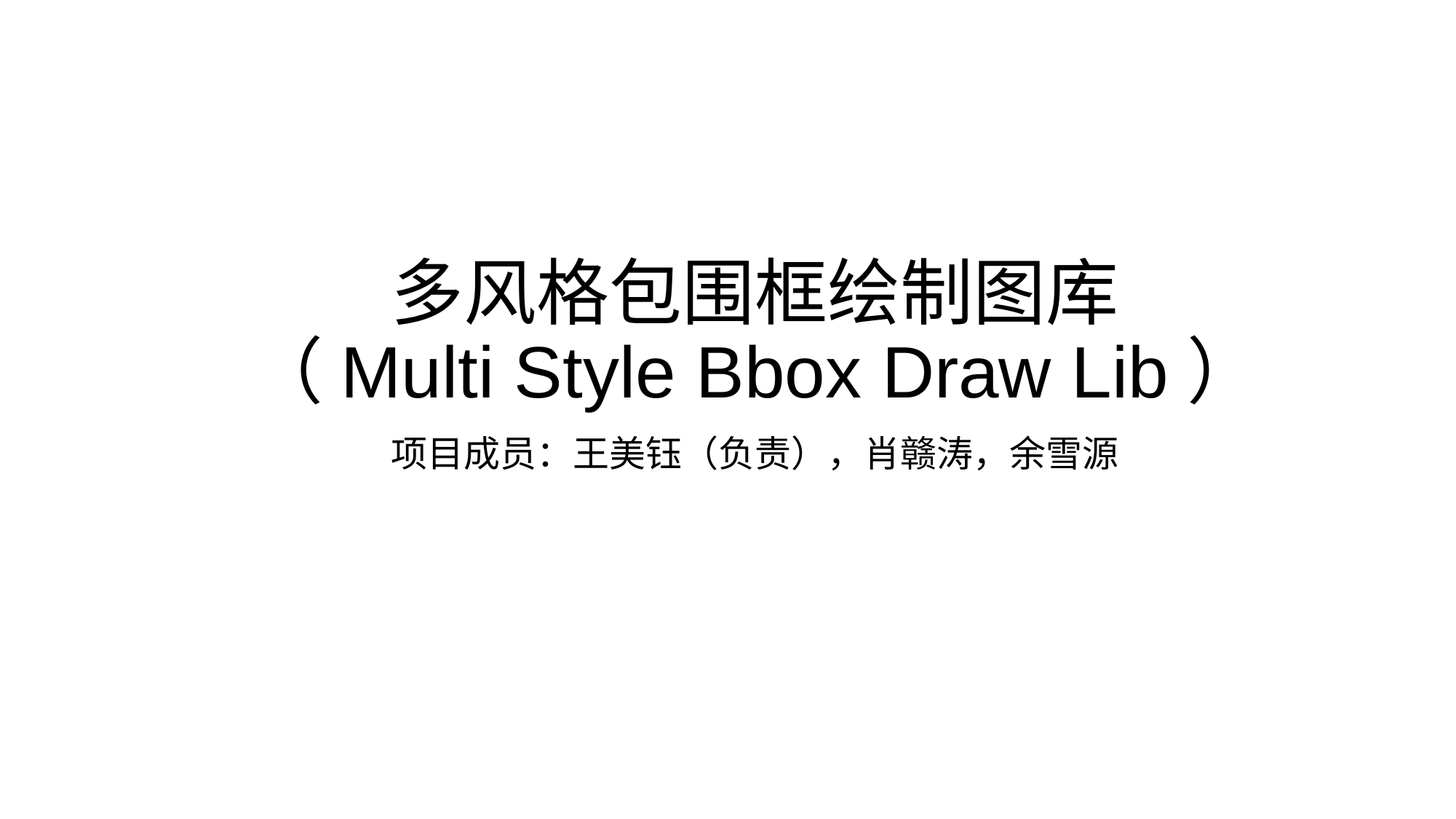

# 多风格包围框绘制图库 （Multi Style Bbox Draw Lib）
项目成员：王美钰（负责），肖赣涛，余雪源